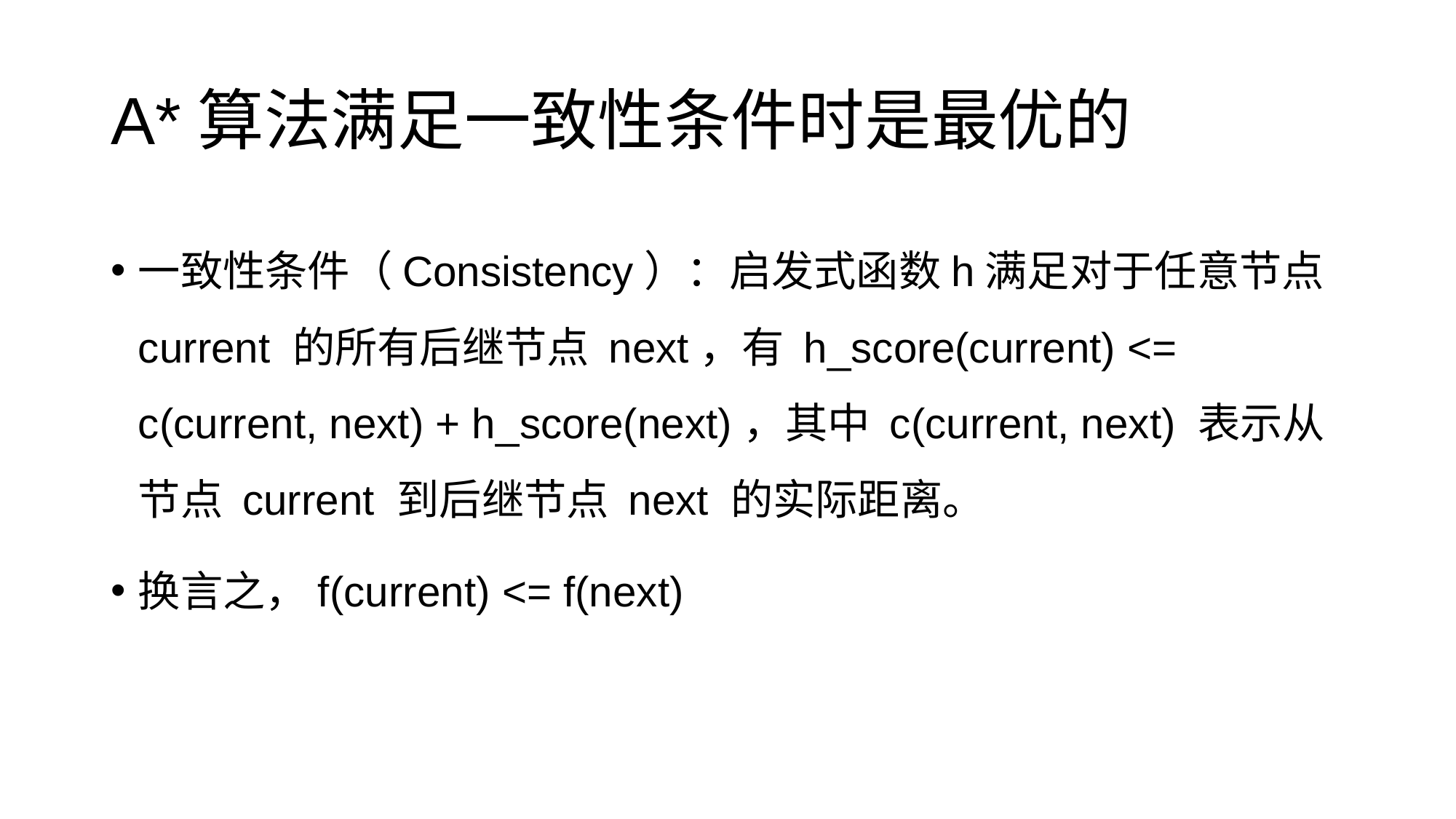

# A*算法满足一致性条件时是最优的
一致性条件（Consistency）：启发式函数h满足对于任意节点 current 的所有后继节点 next，有 h_score(current) <= c(current, next) + h_score(next)，其中 c(current, next) 表示从节点 current 到后继节点 next 的实际距离。
换言之，f(current) <= f(next)